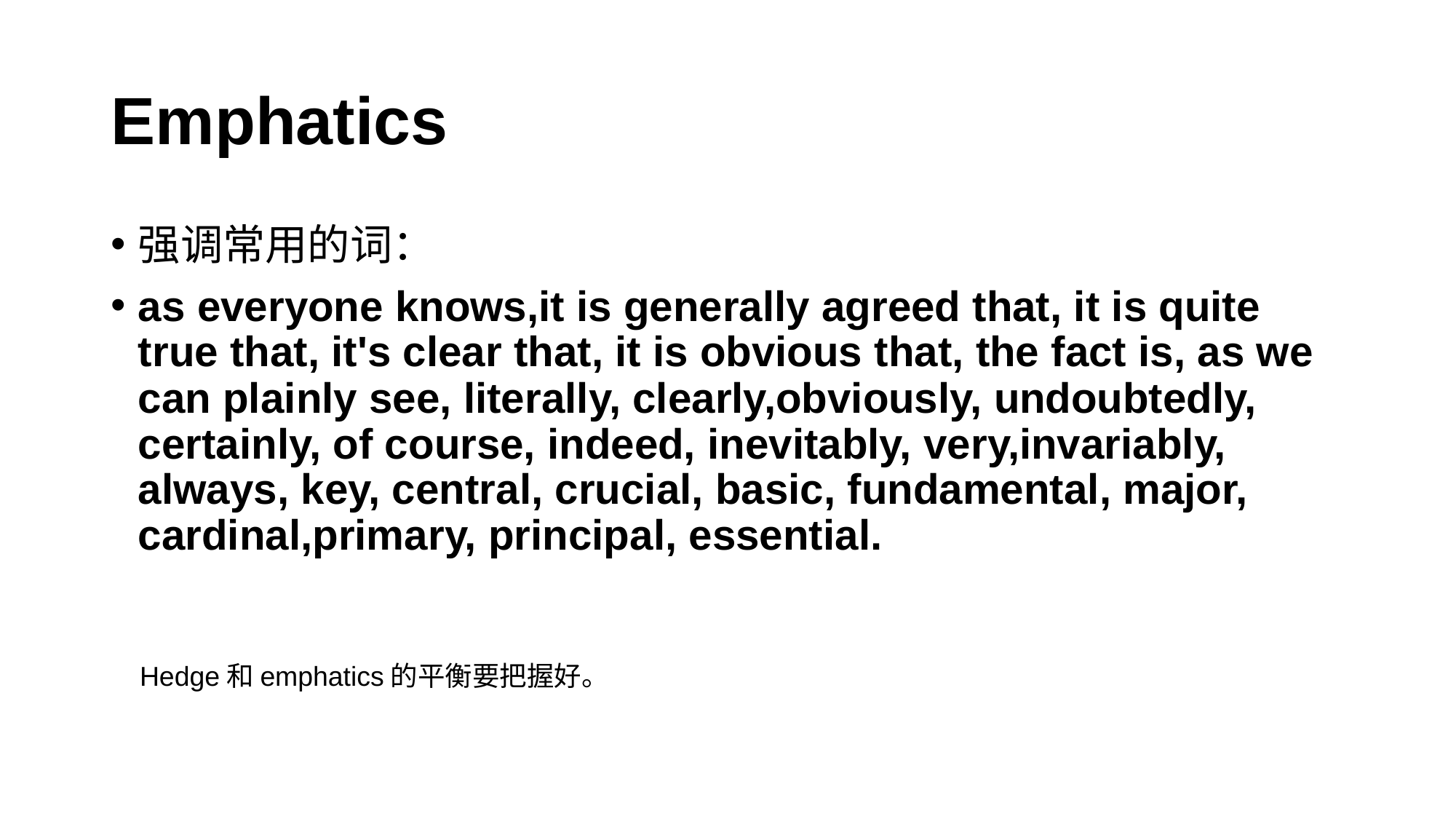

# Emphatics
强调常用的词：
as everyone knows,it is generally agreed that, it is quite true that, it's clear that, it is obvious that, the fact is, as we can plainly see, literally, clearly,obviously, undoubtedly, certainly, of course, indeed, inevitably, very,invariably, always, key, central, crucial, basic, fundamental, major, cardinal,primary, principal, essential.

Hedge和emphatics的平衡要把握好。